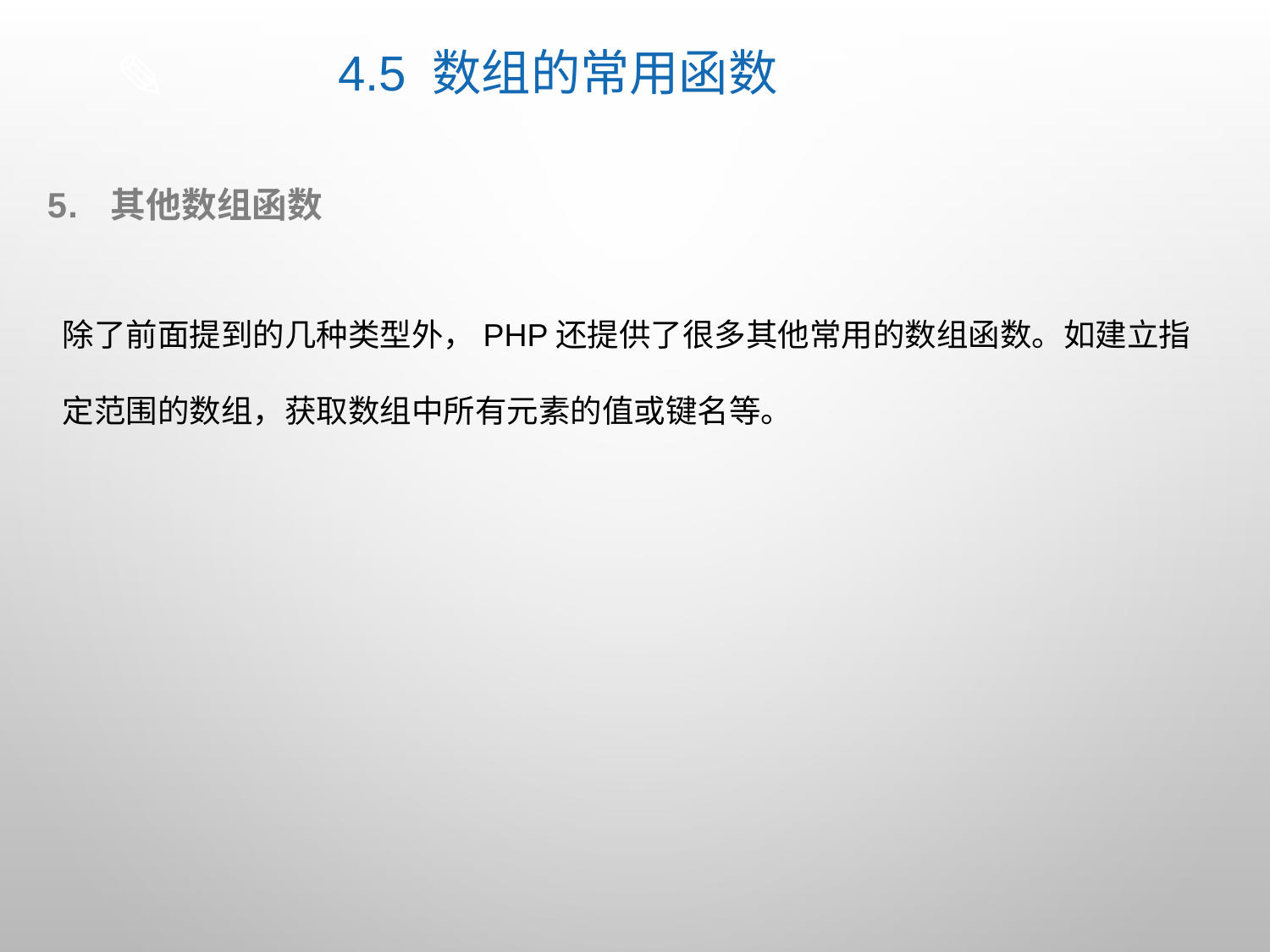

# 4.5 数组的常用函数
其他数组函数
除了前面提到的几种类型外，PHP还提供了很多其他常用的数组函数。如建立指定范围的数组，获取数组中所有元素的值或键名等。